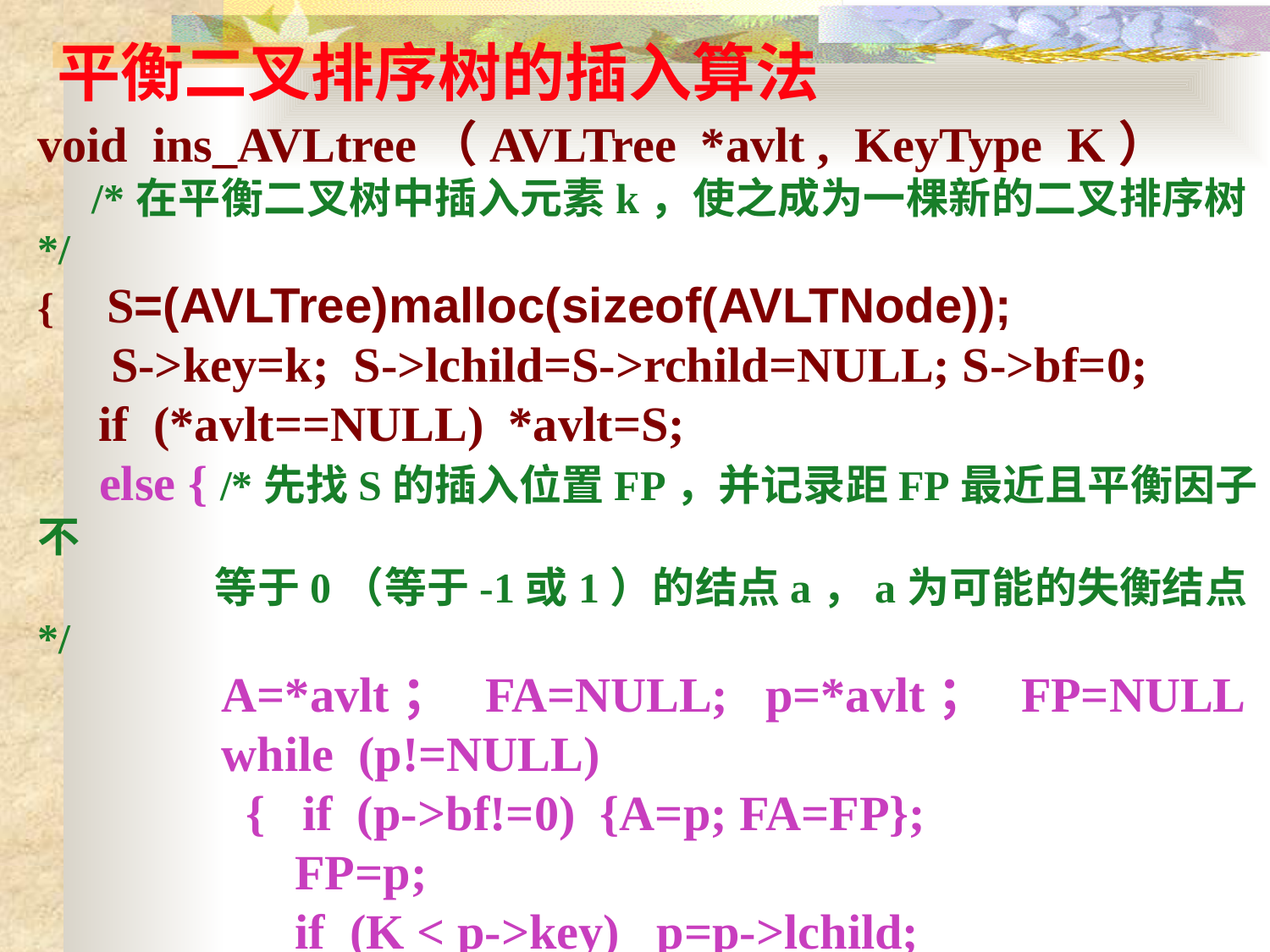

平衡二叉排序树的插入算法
void  ins_AVLtree（AVLTree  *avlt ,  KeyType  K）
     /*在平衡二叉树中插入元素k，使之成为一棵新的二叉排序树*/
{     S=(AVLTree)malloc(sizeof(AVLTNode));
      S->key=k;  S->lchild=S->rchild=NULL; S->bf=0;
     if  (*avlt==NULL)  *avlt=S;
     else { /*先找S的插入位置FP，并记录距FP最近且平衡因子不
                 等于0（等于-1或1）的结点a，a为可能的失衡结点*/
               A=*avlt；  FA=NULL;   p=*avlt；  FP=NULL
               while  (p!=NULL)
                 {   if  (p->bf!=0)  {A=p; FA=FP};
                     FP=p;
                     if  (K < p->key)   p=p->lchild;
                          else  p=p->rchild;
                   }